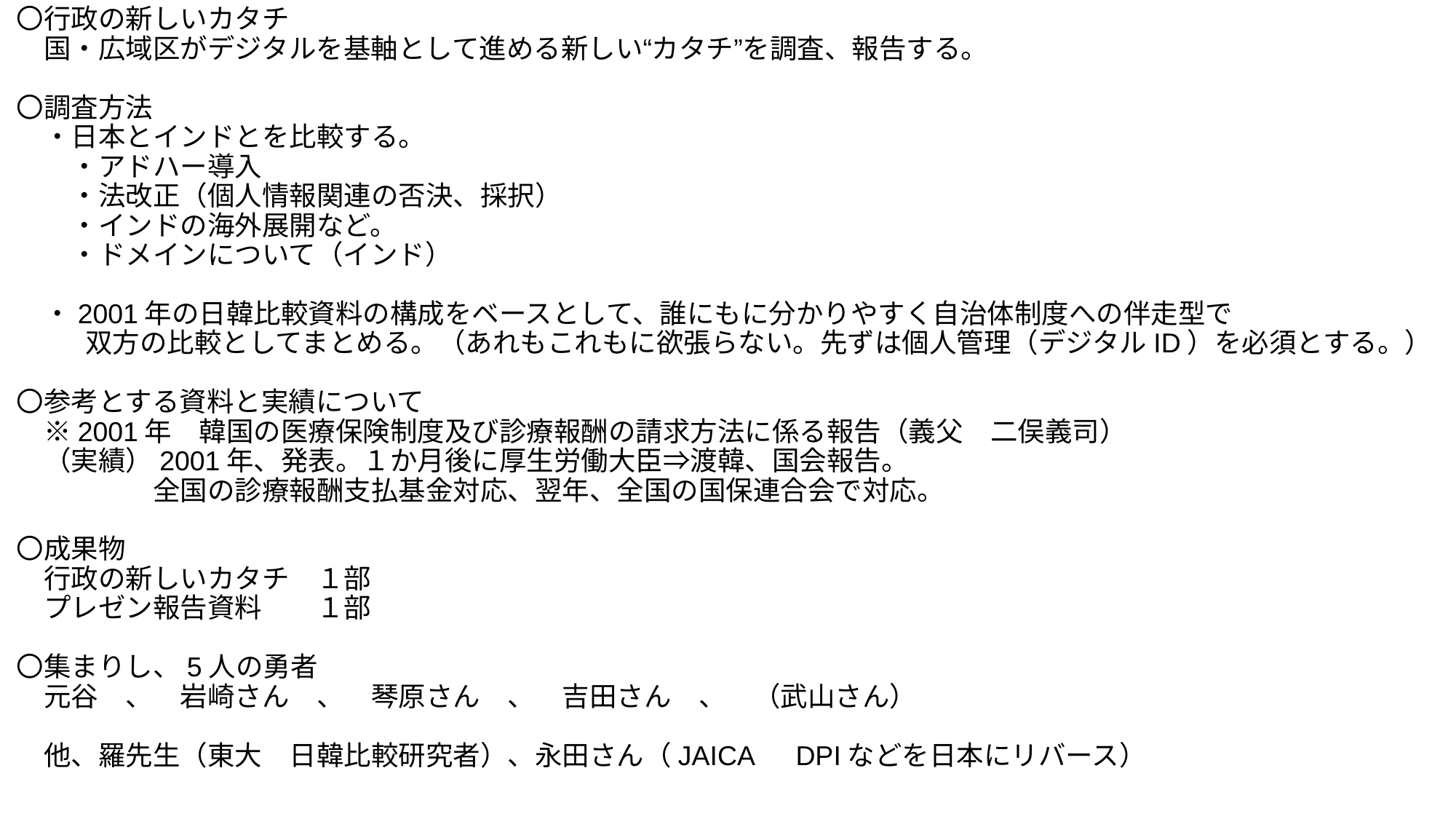

# 〇行政の新しいカタチ 　国・広域区がデジタルを基軸として進める新しい“カタチ”を調査、報告する。 〇調査方法 　・日本とインドとを比較する。 　　・アドハー導入
　　・法改正（個人情報関連の否決、採択）
　　・インドの海外展開など。
　　・ドメインについて（インド）
　・2001年の日韓比較資料の構成をベースとして、誰にもに分かりやすく自治体制度への伴走型で
         双方の比較としてまとめる。（あれもこれもに欲張らない。先ずは個人管理（デジタルID）を必須とする。）
〇参考とする資料と実績について
　※2001年　韓国の医療保険制度及び診療報酬の請求方法に係る報告（義父　二俣義司）
　（実績）2001年、発表。１か月後に厚生労働大臣⇒渡韓、国会報告。
　　　　　全国の診療報酬支払基金対応、翌年、全国の国保連合会で対応。
〇成果物
　行政の新しいカタチ　１部
　プレゼン報告資料　　１部
〇集まりし、5人の勇者
　元谷　、　岩崎さん　、　琴原さん　、　吉田さん　、　（武山さん）
　他、羅先生（東大　日韓比較研究者）、永田さん（JAICA　DPIなどを日本にリバース）